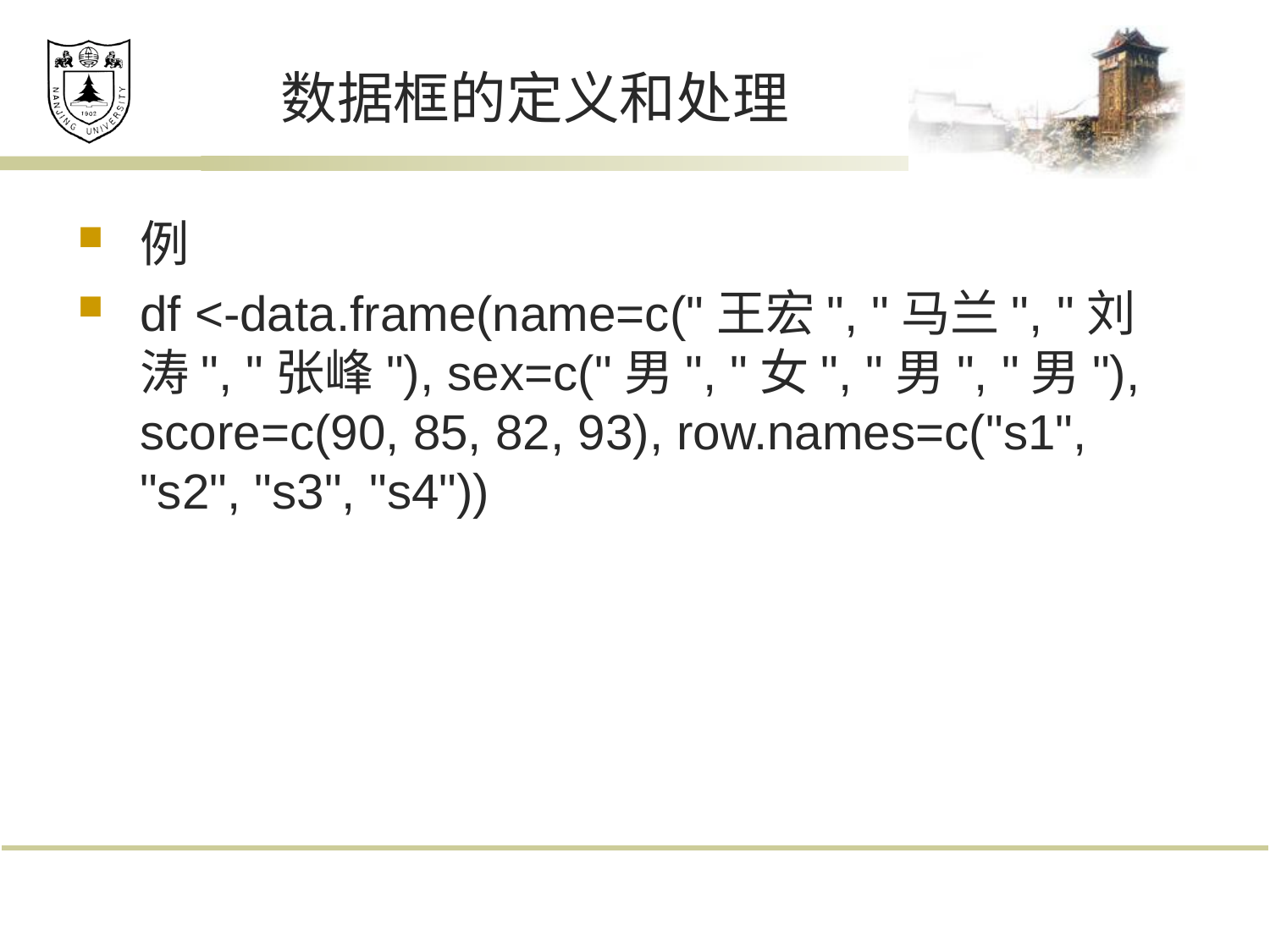

# 数据框的定义和处理
例
df <-data.frame(name=c("王宏", "马兰", "刘涛", "张峰"), sex=c("男", "女", "男", "男"), score=c(90, 85, 82, 93), row.names=c("s1", "s2", "s3", "s4"))